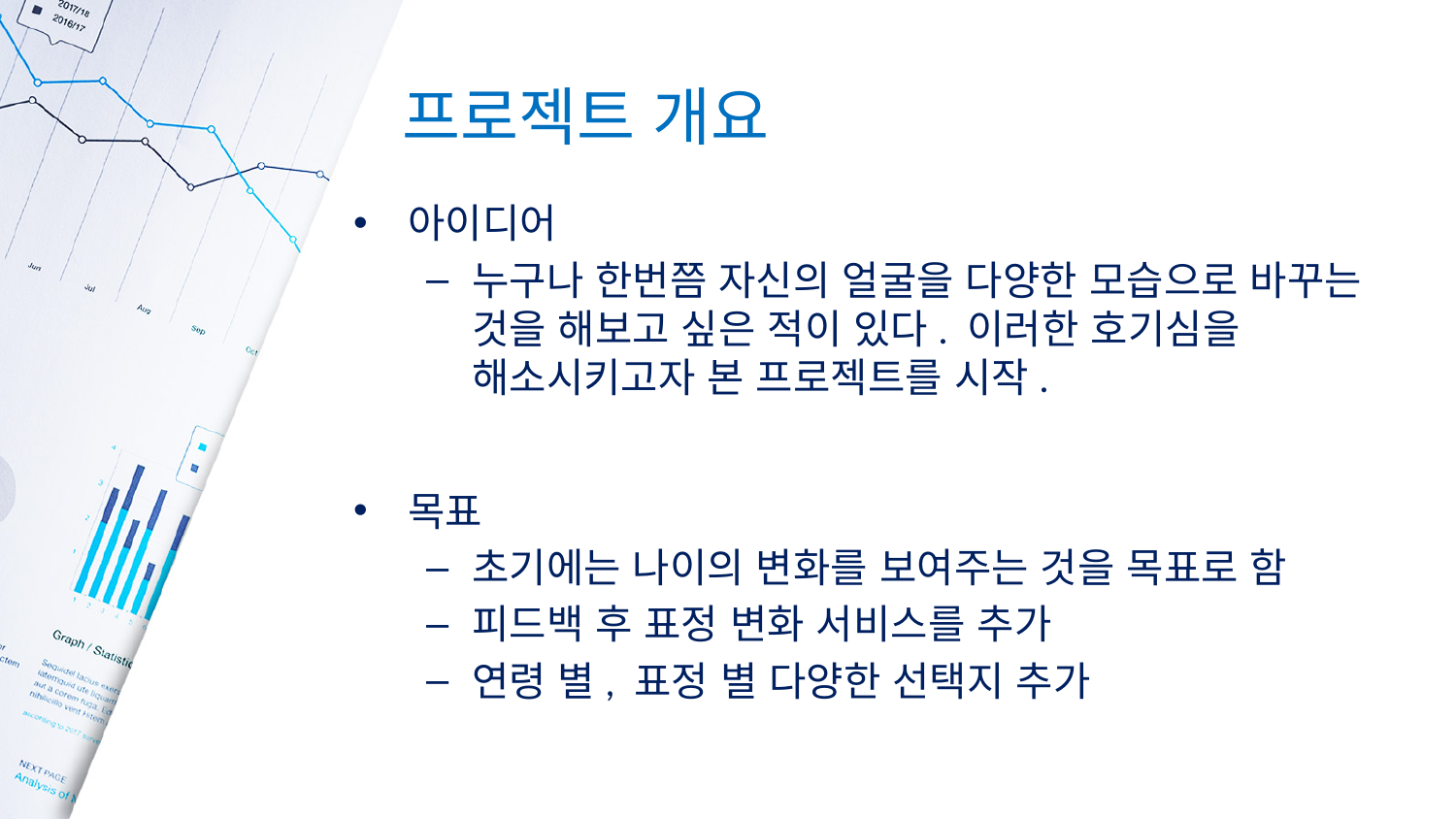

# 프로젝트 개요
아이디어
누구나 한번쯤 자신의 얼굴을 다양한 모습으로 바꾸는 것을 해보고 싶은 적이 있다. 이러한 호기심을 해소시키고자 본 프로젝트를 시작.

목표
초기에는 나이의 변화를 보여주는 것을 목표로 함
피드백 후 표정 변화 서비스를 추가
연령 별, 표정 별 다양한 선택지 추가